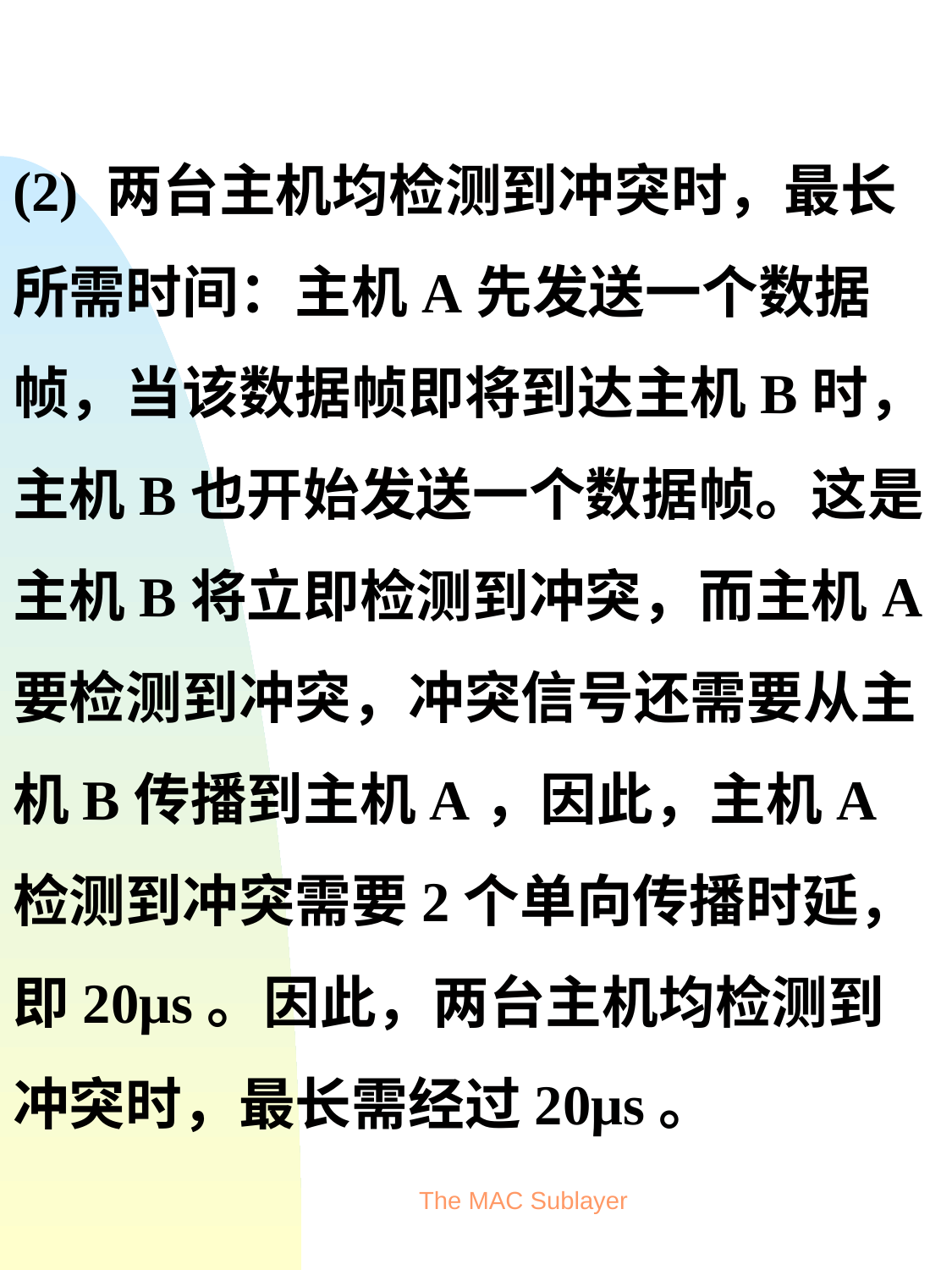

# (2) 两台主机均检测到冲突时，最长所需时间：主机A先发送一个数据帧，当该数据帧即将到达主机B时，主机B也开始发送一个数据帧。这是主机B将立即检测到冲突，而主机A要检测到冲突，冲突信号还需要从主机B传播到主机A，因此，主机A检测到冲突需要2个单向传播时延，即20μs。因此，两台主机均检测到冲突时，最长需经过20μs。

The MAC Sublayer
29